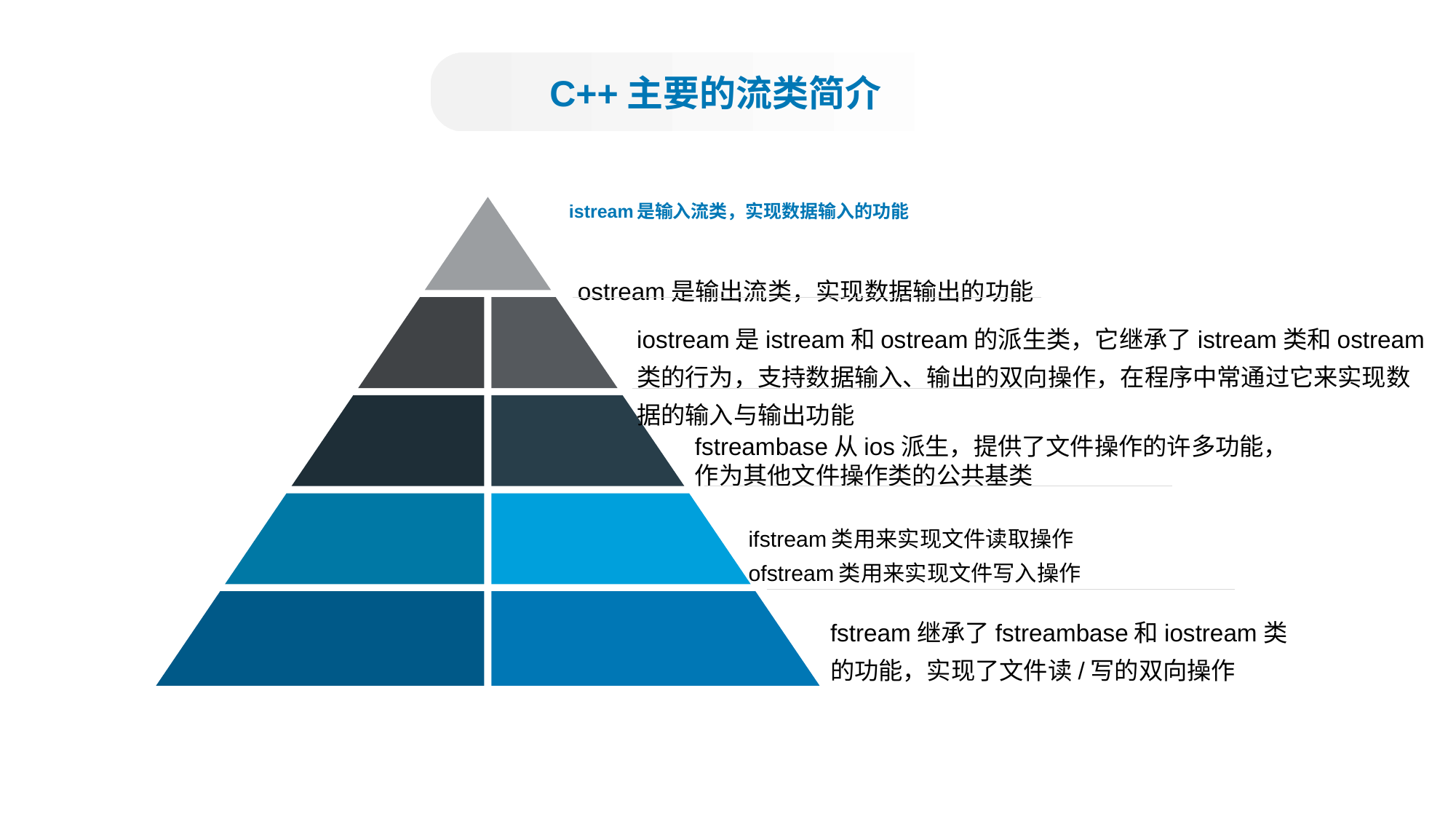

C++主要的流类简介
istream是输入流类，实现数据输入的功能
ostream是输出流类，实现数据输出的功能

iostream是istream和ostream的派生类，它继承了istream类和ostream类的行为，支持数据输入、输出的双向操作，在程序中常通过它来实现数据的输入与输出功能
fstreambase从ios派生，提供了文件操作的许多功能，作为其他文件操作类的公共基类
ifstream类用来实现文件读取操作
ofstream类用来实现文件写入操作
fstream继承了fstreambase和iostream类的功能，实现了文件读/写的双向操作